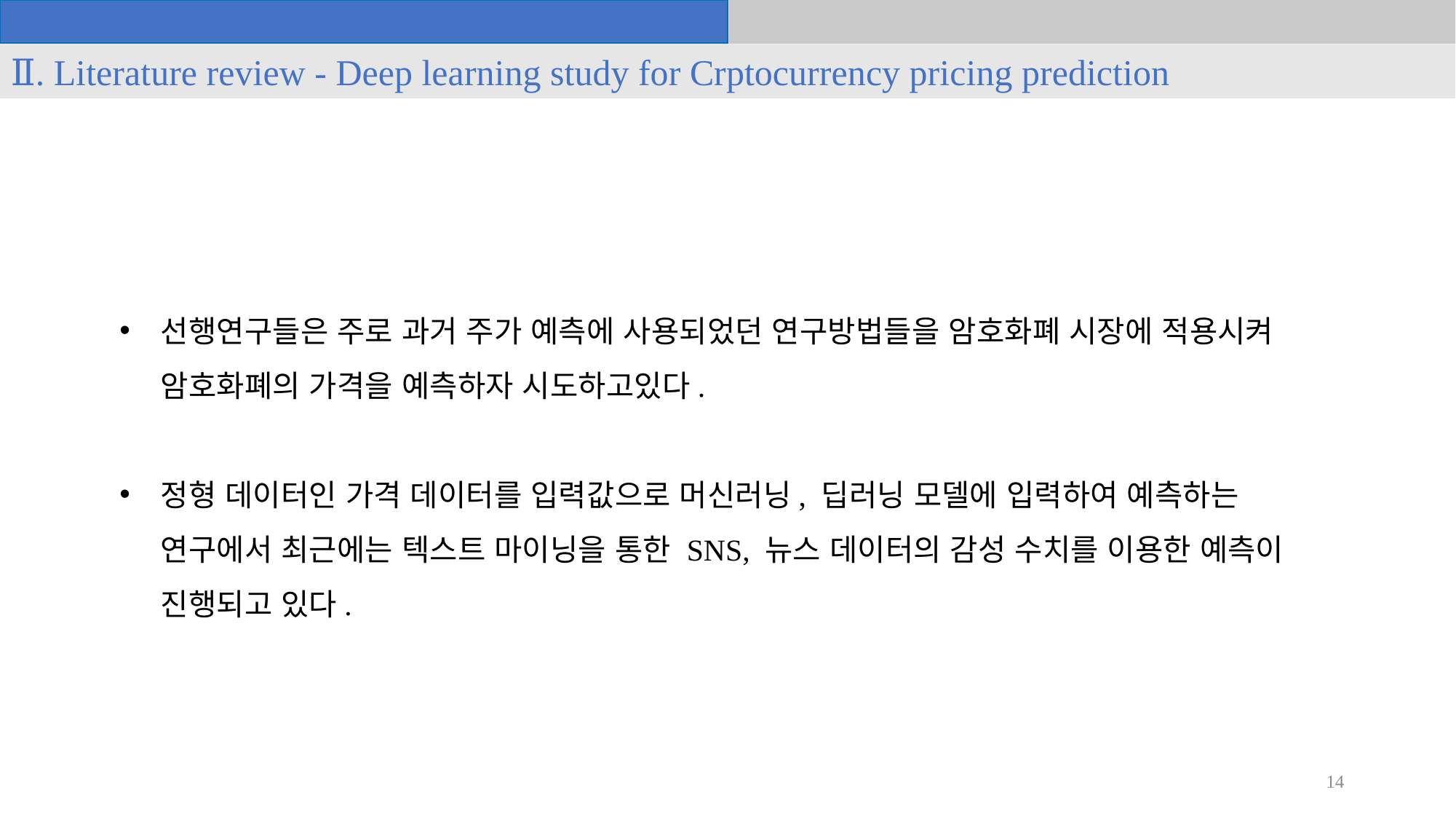

Ⅱ. Literature review - Deep learning study for Crptocurrency pricing prediction
선행연구들은 주로 과거 주가 예측에 사용되었던 연구방법들을 암호화폐 시장에 적용시켜 암호화폐의 가격을 예측하자 시도하고있다.

정형 데이터인 가격 데이터를 입력값으로 머신러닝, 딥러닝 모델에 입력하여 예측하는 연구에서 최근에는 텍스트 마이닝을 통한 SNS, 뉴스 데이터의 감성 수치를 이용한 예측이 진행되고 있다.
14